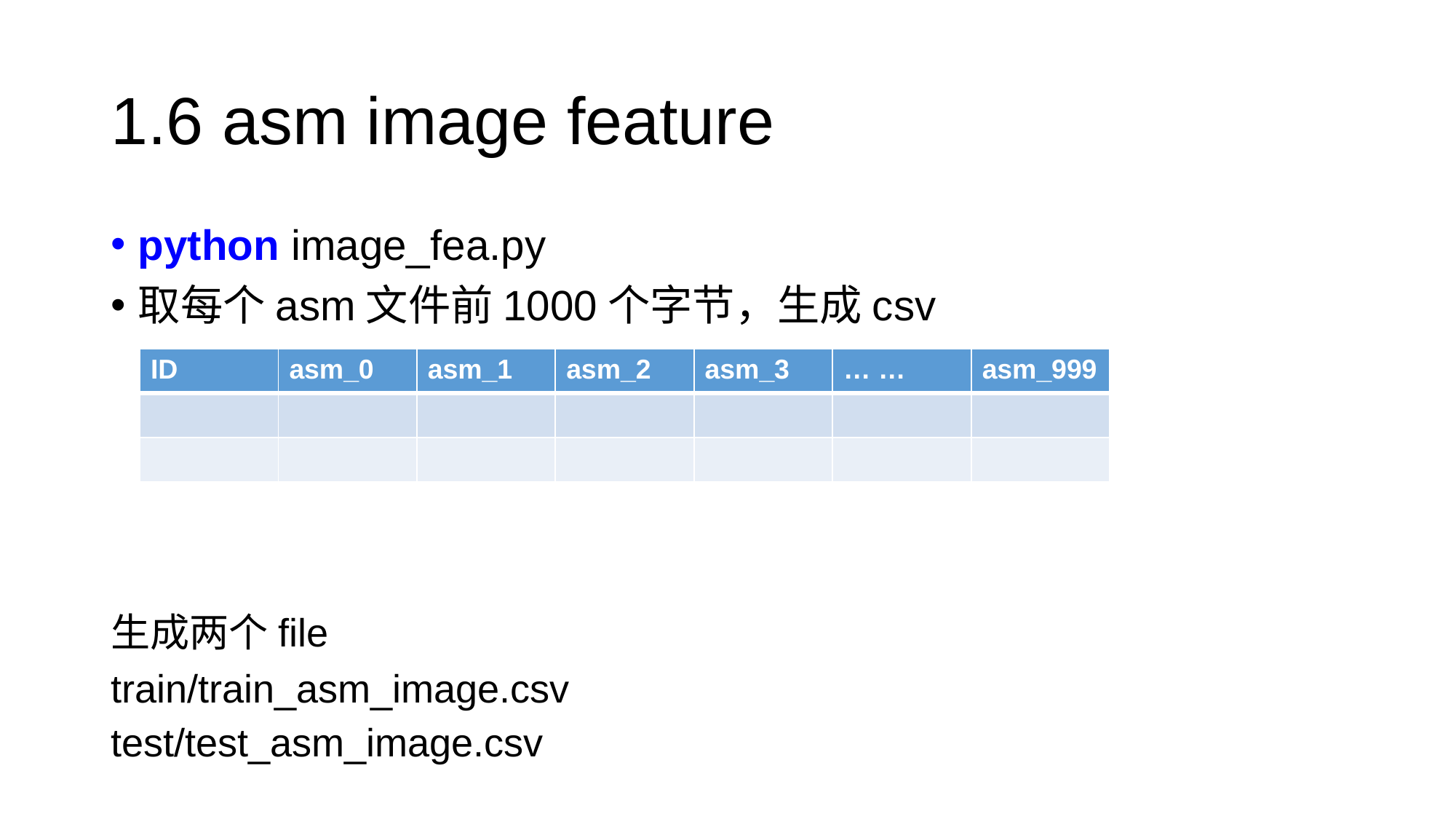

# 1.6 asm image feature
python image_fea.py
取每个asm文件前1000个字节，生成csv

| ID | asm\_0 | asm\_1 | asm\_2 | asm\_3 | … … | asm\_999 |
| --- | --- | --- | --- | --- | --- | --- |
|  |  |  |  |  |  |  |
|  |  |  |  |  |  |  |
生成两个file
train/train_asm_image.csv
test/test_asm_image.csv